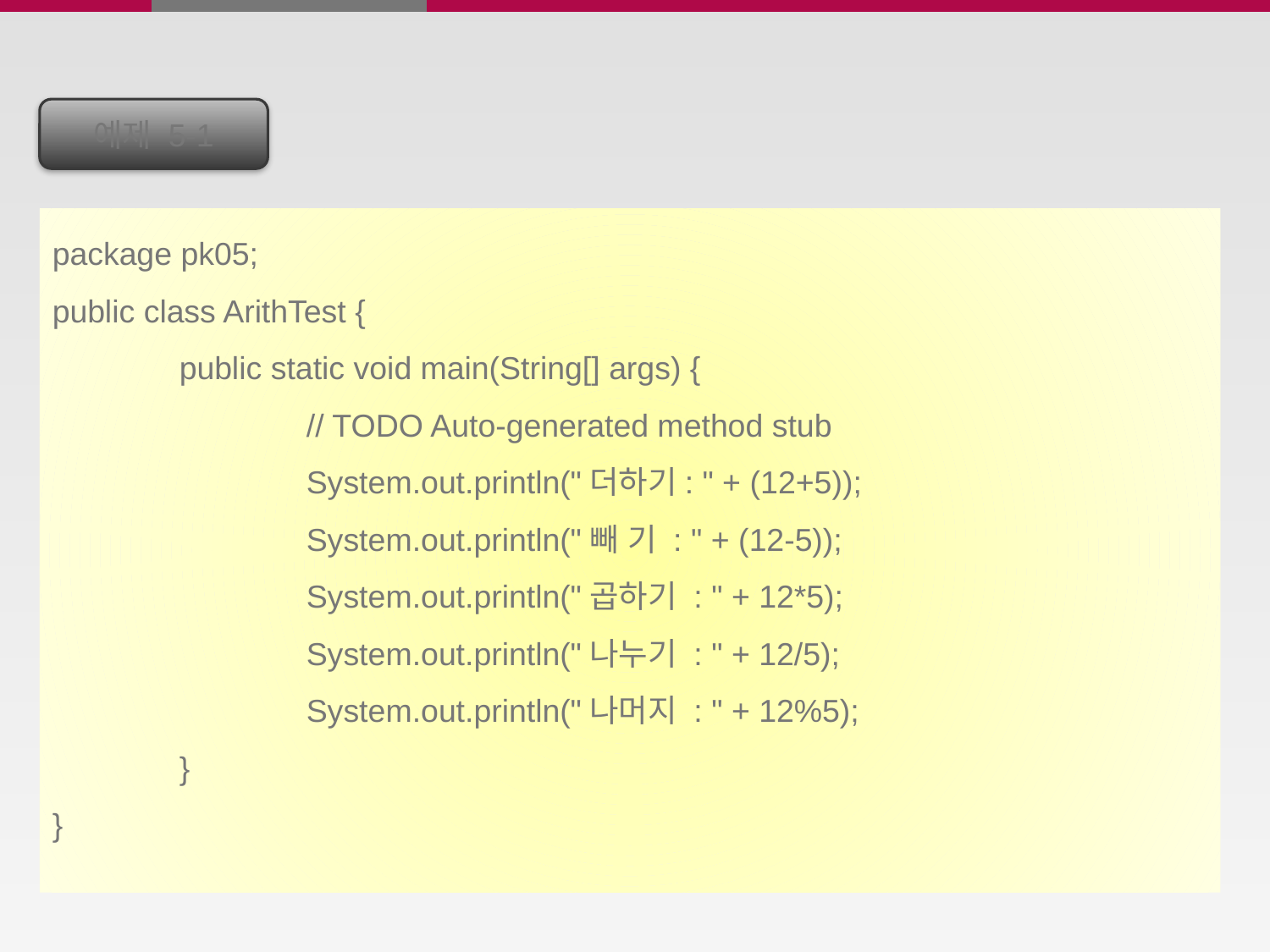

예제 5-1
package pk05;
public class ArithTest {
	public static void main(String[] args) {
		// TODO Auto-generated method stub
		System.out.println("더하기: " + (12+5));
		System.out.println("빼 기 : " + (12-5));
		System.out.println("곱하기 : " + 12*5);
		System.out.println("나누기 : " + 12/5);
		System.out.println("나머지 : " + 12%5);
	}
}